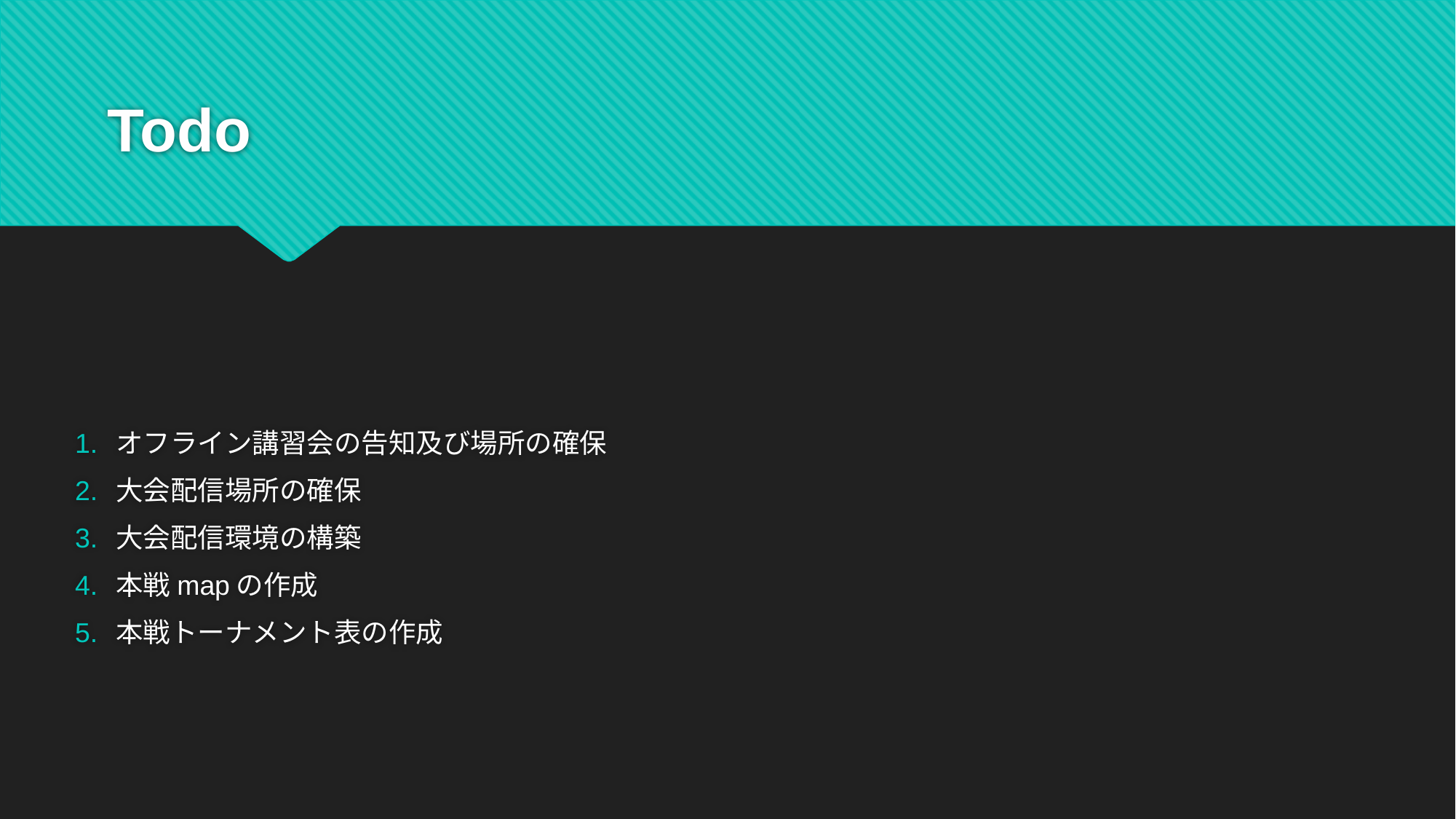

# Todo
オフライン講習会の告知及び場所の確保
大会配信場所の確保
大会配信環境の構築
本戦mapの作成
本戦トーナメント表の作成